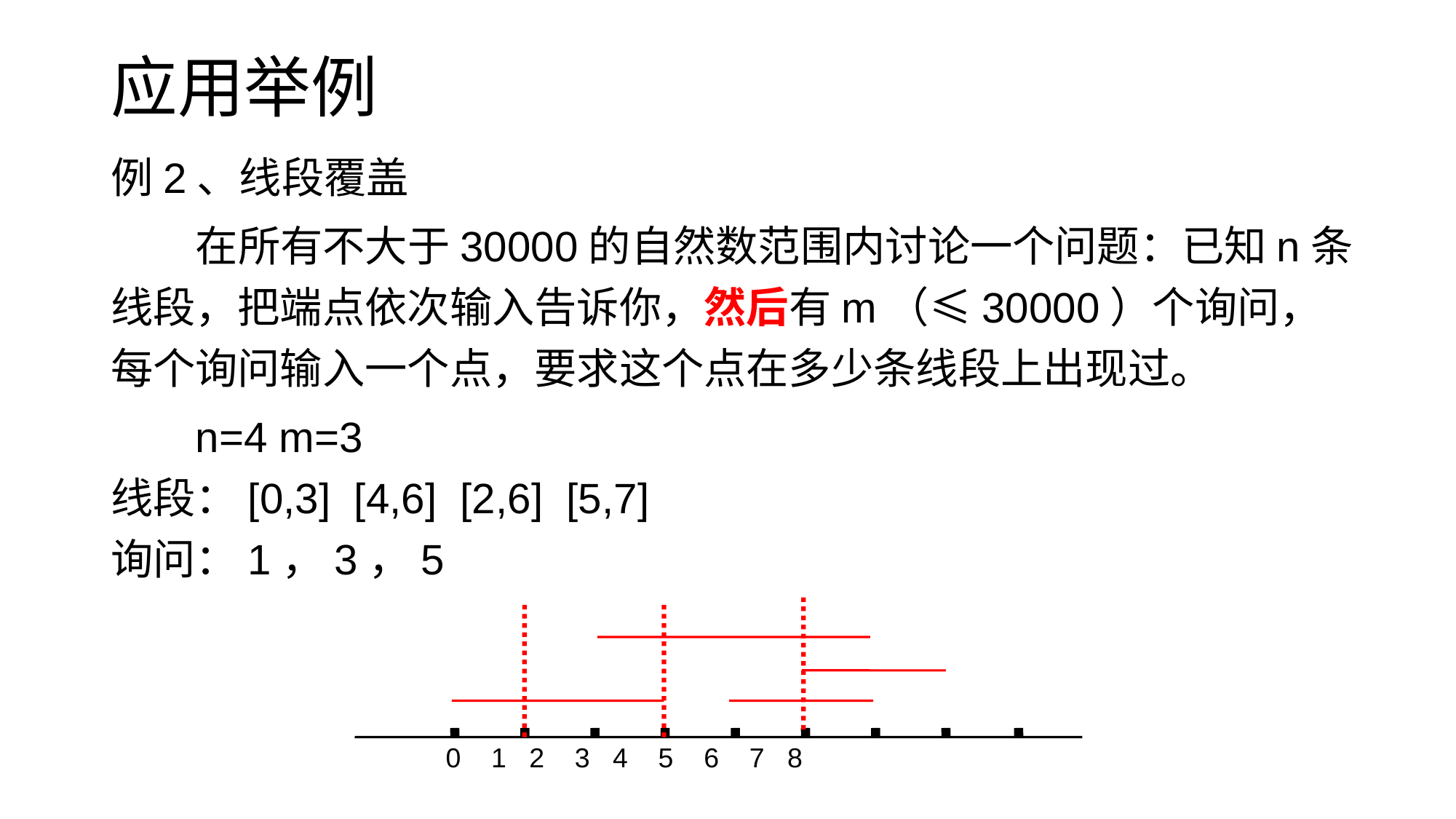

# 应用举例
例2、线段覆盖
在所有不大于30000的自然数范围内讨论一个问题：已知n条线段，把端点依次输入告诉你，然后有m（≤30000）个询问，每个询问输入一个点，要求这个点在多少条线段上出现过。
n=4 m=3
线段：[0,3]  [4,6]  [2,6]  [5,7]
询问：1，3，5

0    1   2    3   4    5    6    7   8